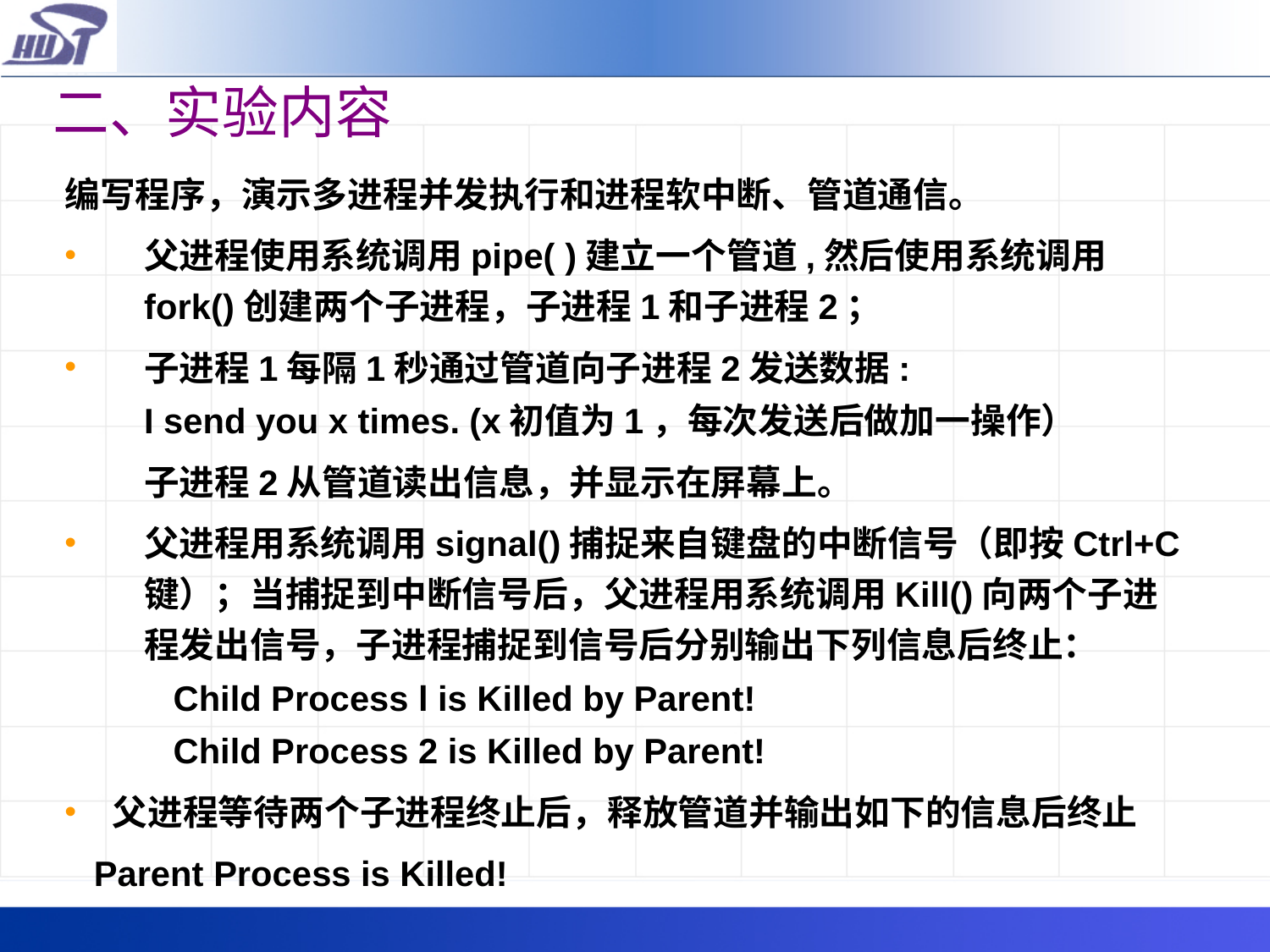

# 二、实验内容
编写程序，演示多进程并发执行和进程软中断、管道通信。
父进程使用系统调用pipe( )建立一个管道,然后使用系统调用fork()创建两个子进程，子进程1和子进程2；
子进程1每隔1秒通过管道向子进程2发送数据:
	I send you x times. (x初值为1，每次发送后做加一操作）
	子进程2从管道读出信息，并显示在屏幕上。
父进程用系统调用signal()捕捉来自键盘的中断信号（即按Ctrl+C键）；当捕捉到中断信号后，父进程用系统调用Kill()向两个子进程发出信号，子进程捕捉到信号后分别输出下列信息后终止：
	   Child Process l is Killed by Parent!
	   Child Process 2 is Killed by Parent!
父进程等待两个子进程终止后，释放管道并输出如下的信息后终止
   Parent Process is Killed!